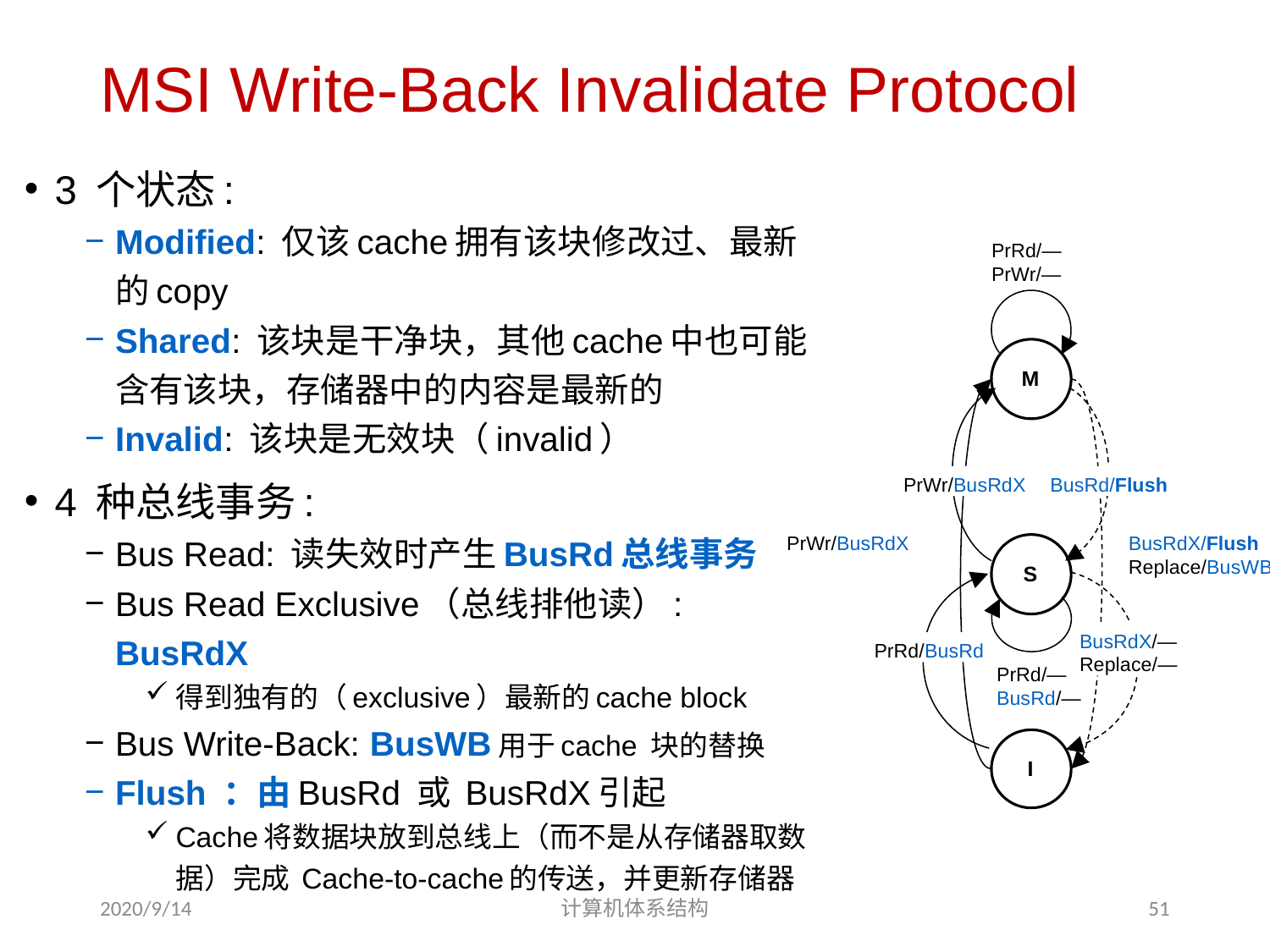

# MSI Write-Back Invalidate Protocol
3 个状态:
Modified: 仅该cache拥有该块修改过、最新的copy
Shared: 该块是干净块，其他cache中也可能含有该块，存储器中的内容是最新的
Invalid: 该块是无效块（invalid）
4 种总线事务:
Bus Read: 读失效时产生BusRd总线事务
Bus Read Exclusive（总线排他读）: BusRdX
得到独有的（exclusive）最新的cache block
Bus Write-Back: BusWB用于cache 块的替换
Flush ：由BusRd 或 BusRdX引起
Cache将数据块放到总线上（而不是从存储器取数据）完成 Cache-to-cache的传送，并更新存储器
PrRd/—
PrWr/—

M

PrWr/BusRdX
BusRd/Flush
PrWr/BusRdX
BusRdX/Flush
Replace/BusWB

S

BusRdX/—
Replace/—
PrRd/BusRd
PrRd/—
BusRd/—

I
2020/9/14
计算机体系结构
51